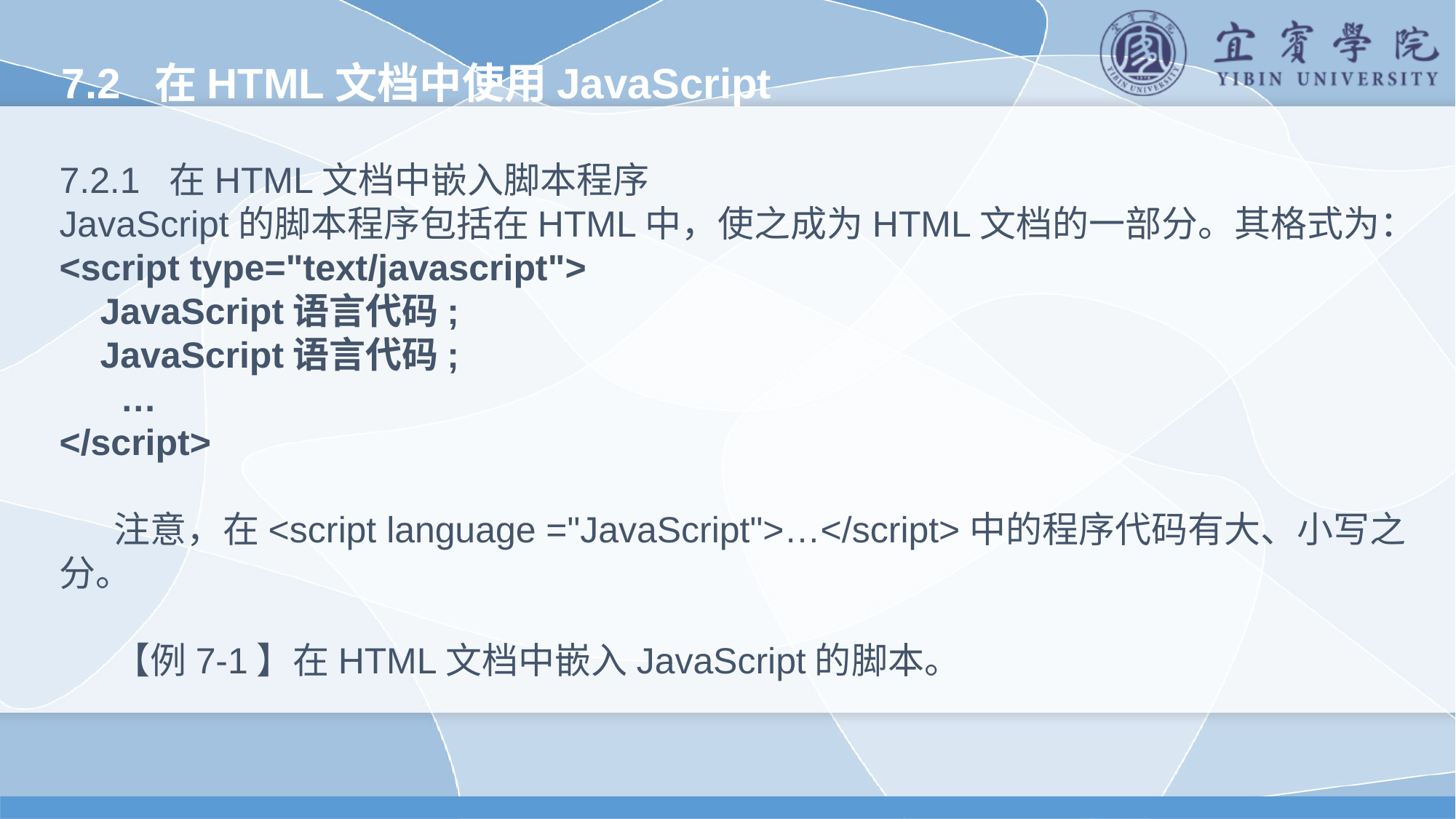

7.2  在HTML文档中使用JavaScript
7.2.1  在HTML文档中嵌入脚本程序
JavaScript的脚本程序包括在HTML中，使之成为HTML文档的一部分。其格式为：
<script type="text/javascript">
    JavaScript语言代码;
    JavaScript语言代码;
      …
</script>

注意，在<script language ="JavaScript">…</script>中的程序代码有大、小写之分。

【例7-1】在HTML文档中嵌入JavaScript的脚本。